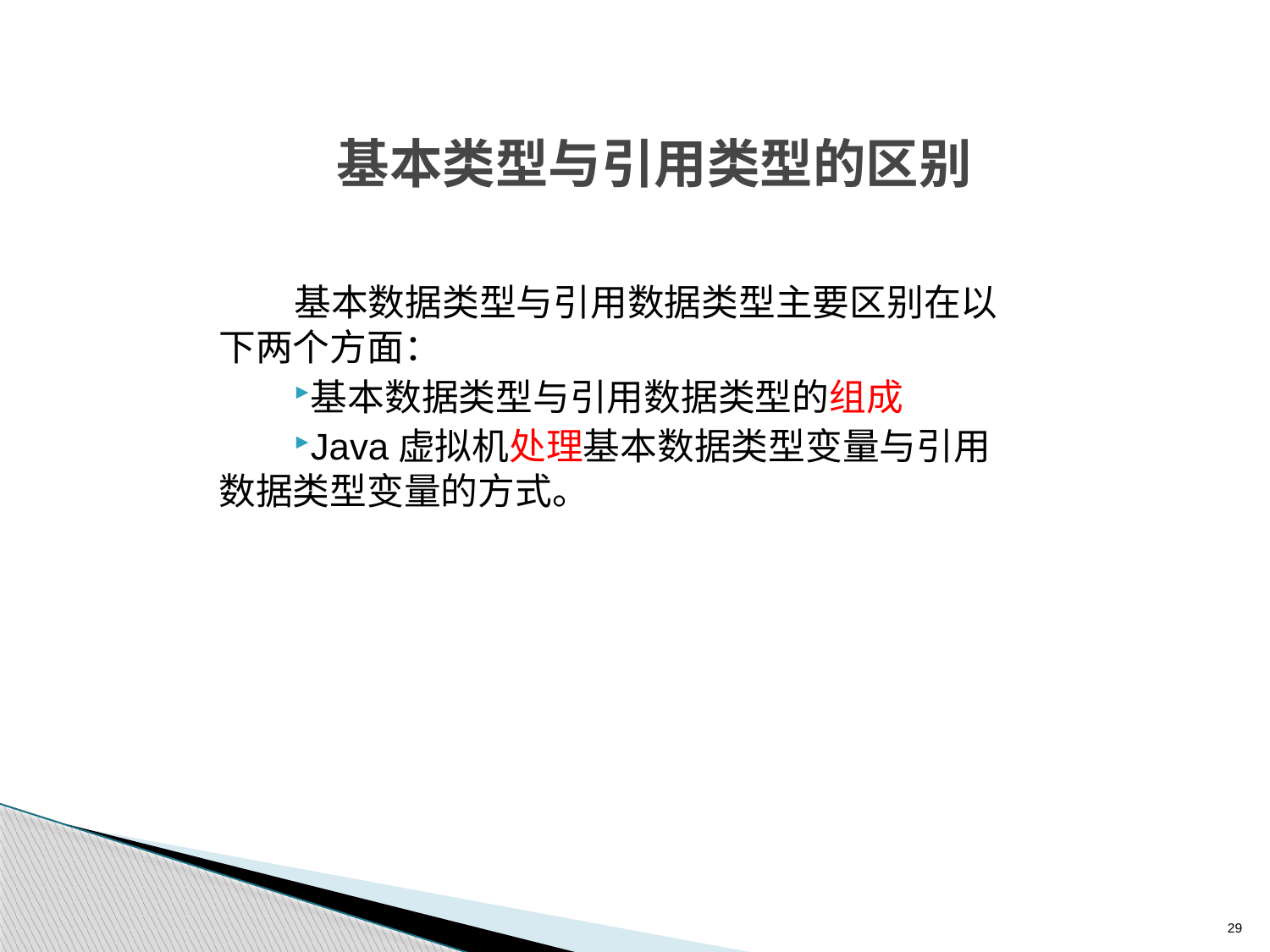

# 基本类型与引用类型的区别
基本数据类型与引用数据类型主要区别在以下两个方面：
基本数据类型与引用数据类型的组成
Java虚拟机处理基本数据类型变量与引用数据类型变量的方式。
29